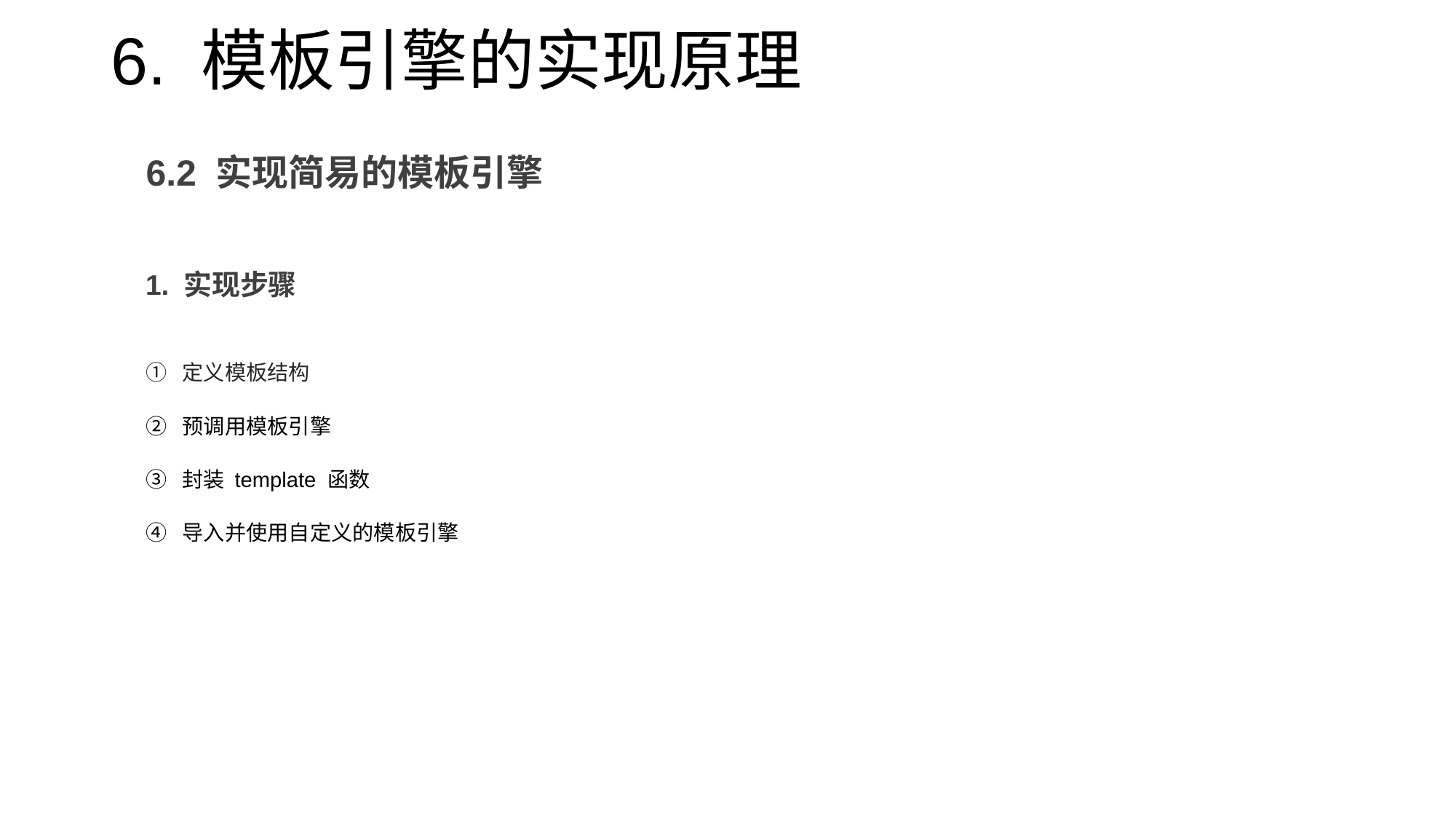

# 6. 模板引擎的实现原理
6.2 实现简易的模板引擎
1. 实现步骤
定义模板结构
预调用模板引擎
封装 template 函数
导入并使用自定义的模板引擎